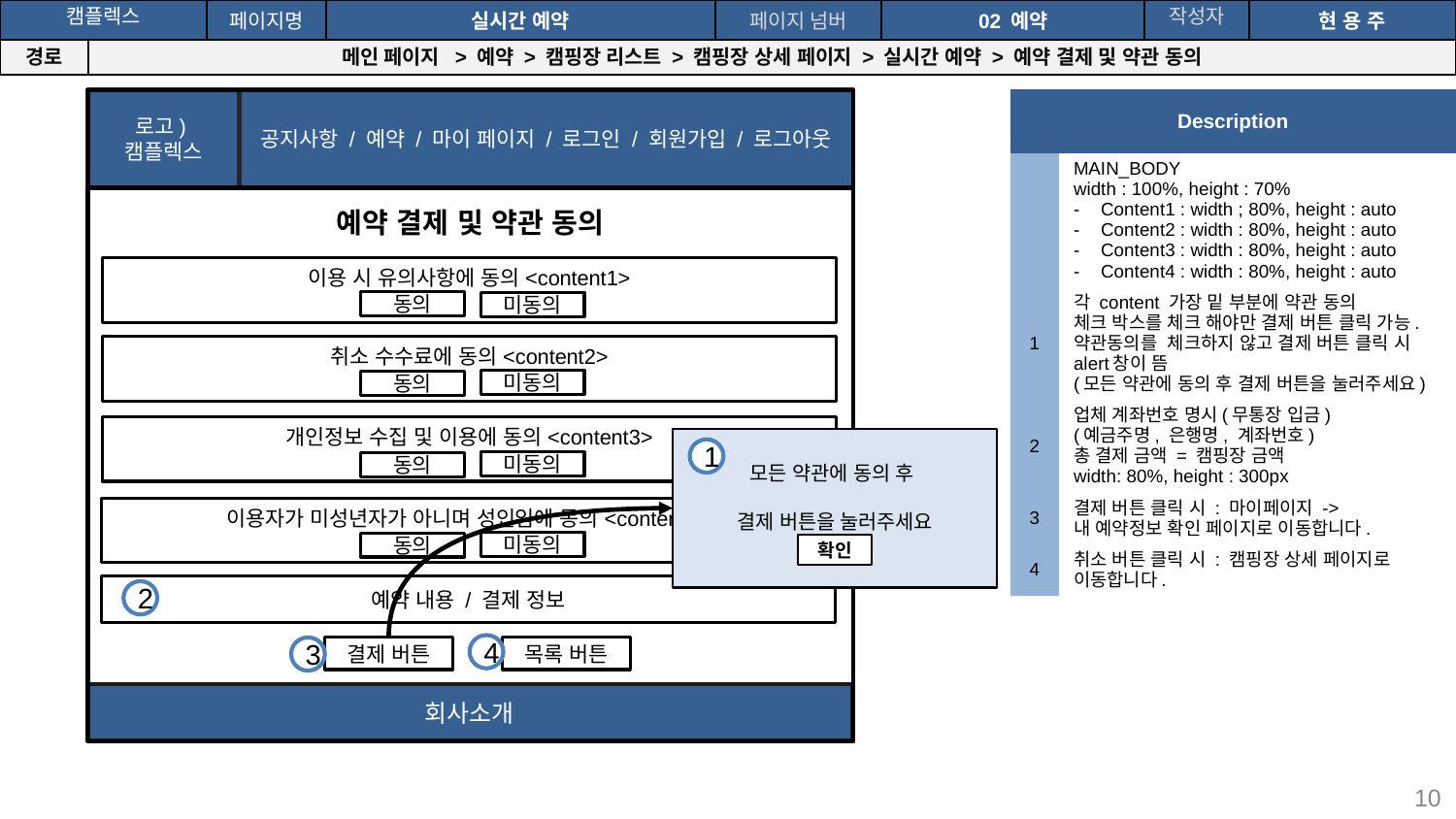

공간(오피스) 대여 시스템
| 캠플렉스 |  | 페이지명 | 실시간 예약 | 페이지 넘버 | 02 예약 | 작성자 | 현 용 주 |
| --- | --- | --- | --- | --- | --- | --- | --- |
| 경로 | 메인 페이지 > 예약 > 캠핑장 리스트 > 캠핑장 상세 페이지 > 실시간 예약 > 예약 결제 및 약관 동의 |  |  |  |  |  |  |
로고)
캠플렉스
공지사항 / 예약 / 마이 페이지 / 로그인 / 회원가입 / 로그아웃
회사소개
| Description |  |
| --- | --- |
|  | MAIN\_BODY width : 100%, height : 70% Content1 : width ; 80%, height : auto Content2 : width : 80%, height : auto Content3 : width : 80%, height : auto Content4 : width : 80%, height : auto |
| 1 | 각 content 가장 밑 부분에 약관 동의 체크 박스를 체크 해야만 결제 버튼 클릭 가능. 약관동의를 체크하지 않고 결제 버튼 클릭 시 alert창이 뜸 (모든 약관에 동의 후 결제 버튼을 눌러주세요) |
| 2 | 업체 계좌번호 명시(무통장 입금) (예금주명, 은행명, 계좌번호) 총 결제 금액 = 캠핑장 금액 width: 80%, height : 300px |
| 3 | 결제 버튼 클릭 시 : 마이페이지 -> 내 예약정보 확인 페이지로 이동합니다. |
| 4 | 취소 버튼 클릭 시 : 캠핑장 상세 페이지로 이동합니다. |

예약 결제 및 약관 동의
4
이용 시 유의사항에 동의<content1>

동의
미동의
취소 수수료에 동의<content2>

미동의
동의
개인정보 수집 및 이용에 동의<content3>

모든 약관에 동의 후
결제 버튼을 눌러주세요
확인
1
미동의
동의
이용자가 미성년자가 아니며 성인임에 동의<content4>

미동의
동의
예약 내용 / 결제 정보
2
4
3
목록 버튼
결제 버튼
10